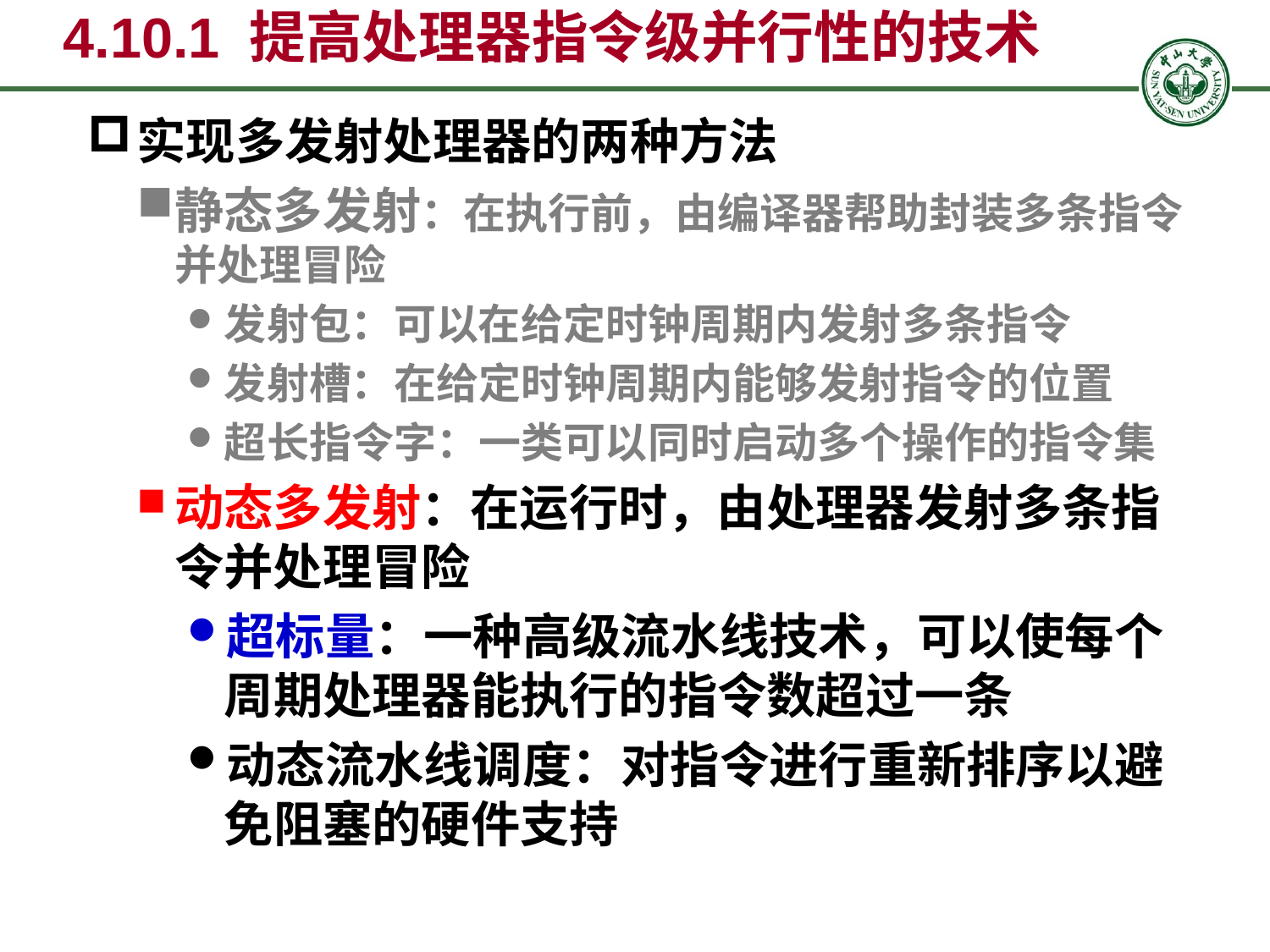

4.10.1 提高处理器指令级并行性的技术
实现多发射处理器的两种方法
静态多发射：在执行前，由编译器帮助封装多条指令并处理冒险
发射包：可以在给定时钟周期内发射多条指令
发射槽：在给定时钟周期内能够发射指令的位置
超长指令字：一类可以同时启动多个操作的指令集
动态多发射：在运行时，由处理器发射多条指令并处理冒险
超标量：一种高级流水线技术，可以使每个周期处理器能执行的指令数超过一条
动态流水线调度：对指令进行重新排序以避免阻塞的硬件支持